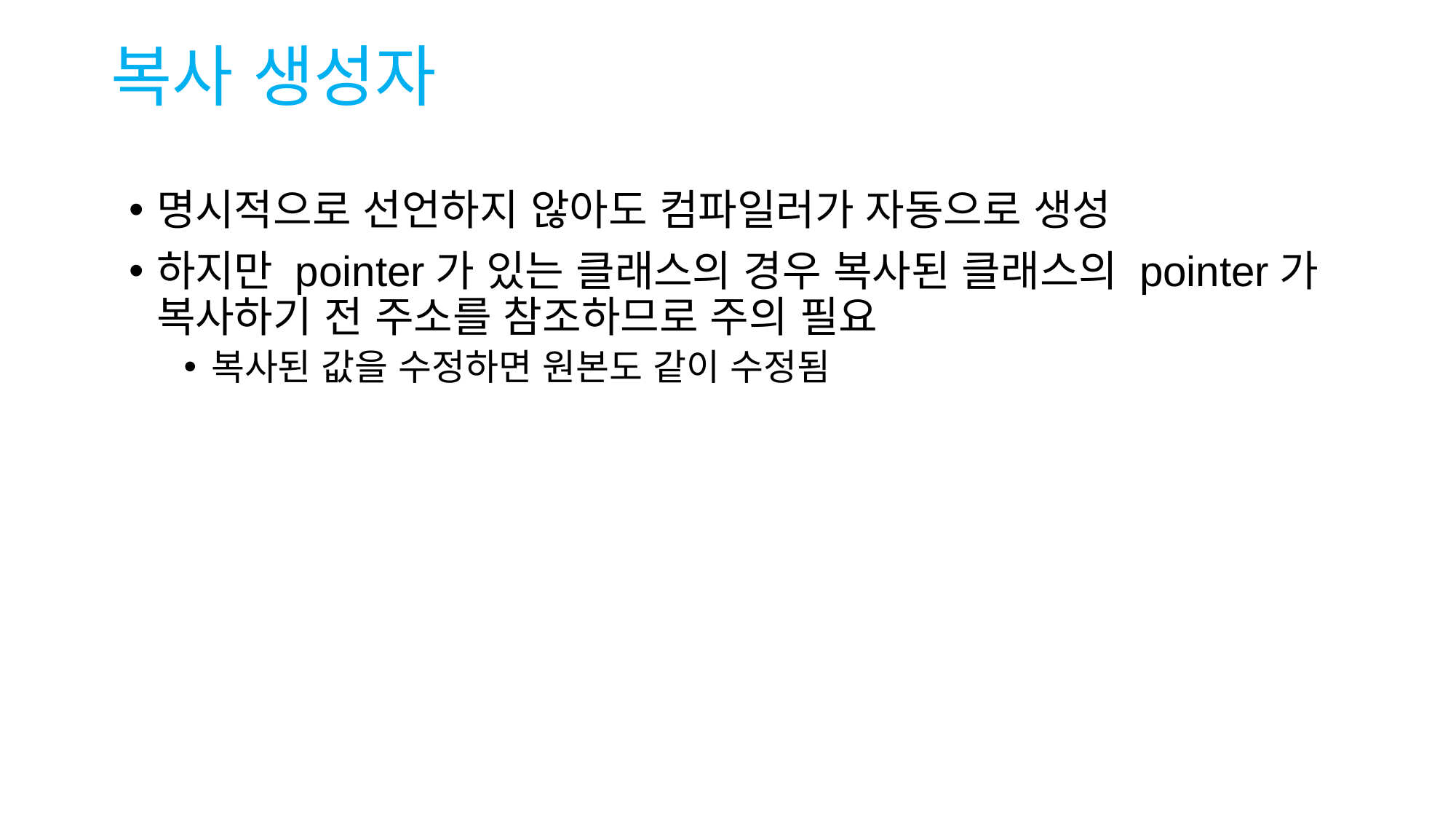

# 복사 생성자
명시적으로 선언하지 않아도 컴파일러가 자동으로 생성
하지만 pointer가 있는 클래스의 경우 복사된 클래스의 pointer가 복사하기 전 주소를 참조하므로 주의 필요
복사된 값을 수정하면 원본도 같이 수정됨